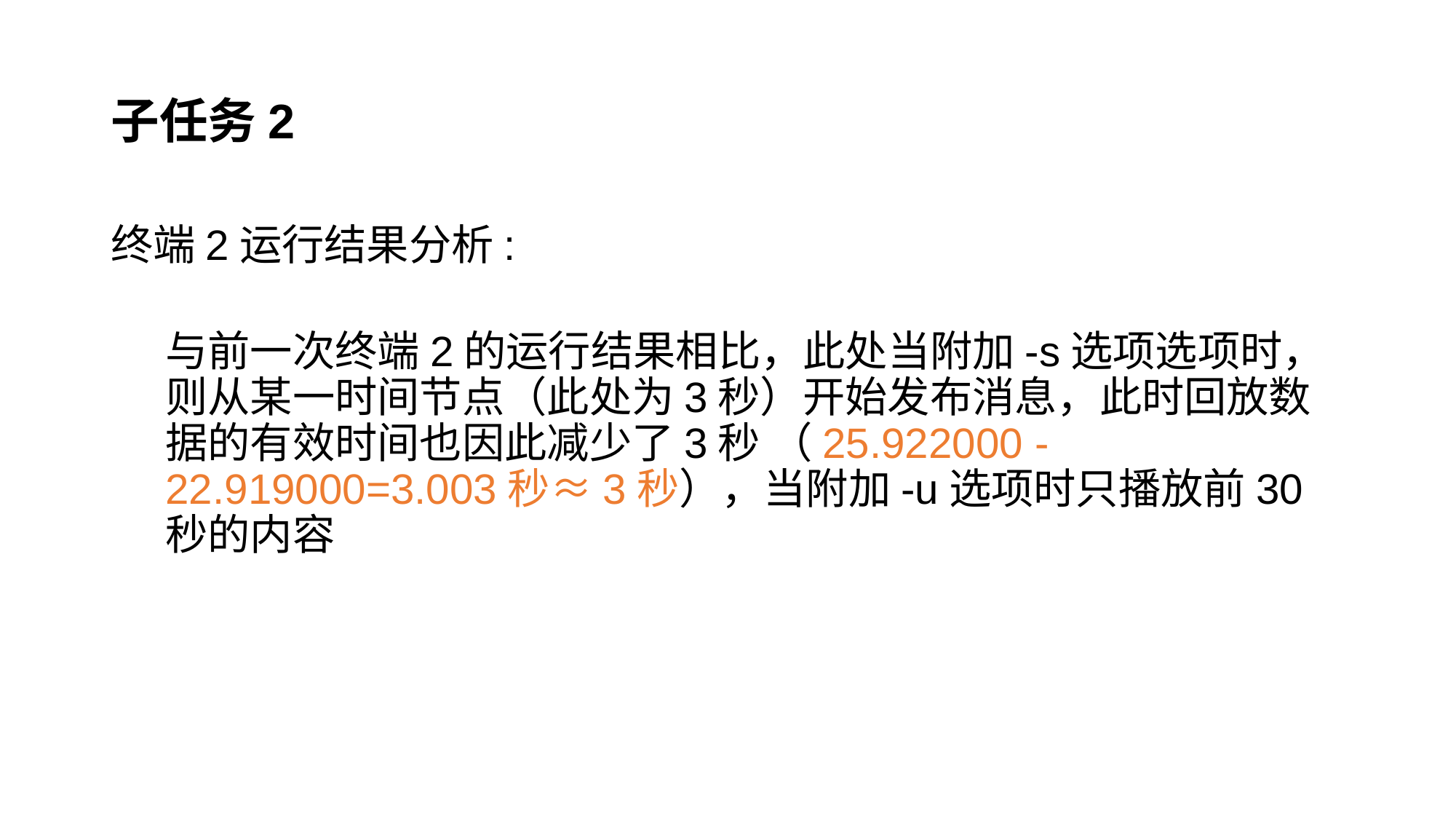

# 子任务2
终端2运行结果分析:

与前一次终端2的运行结果相比，此处当附加-s选项选项时，则从某一时间节点（此处为3秒）开始发布消息，此时回放数据的有效时间也因此减少了3秒 （25.922000 -22.919000=3.003秒≈3秒），当附加-u选项时只播放前30秒的内容